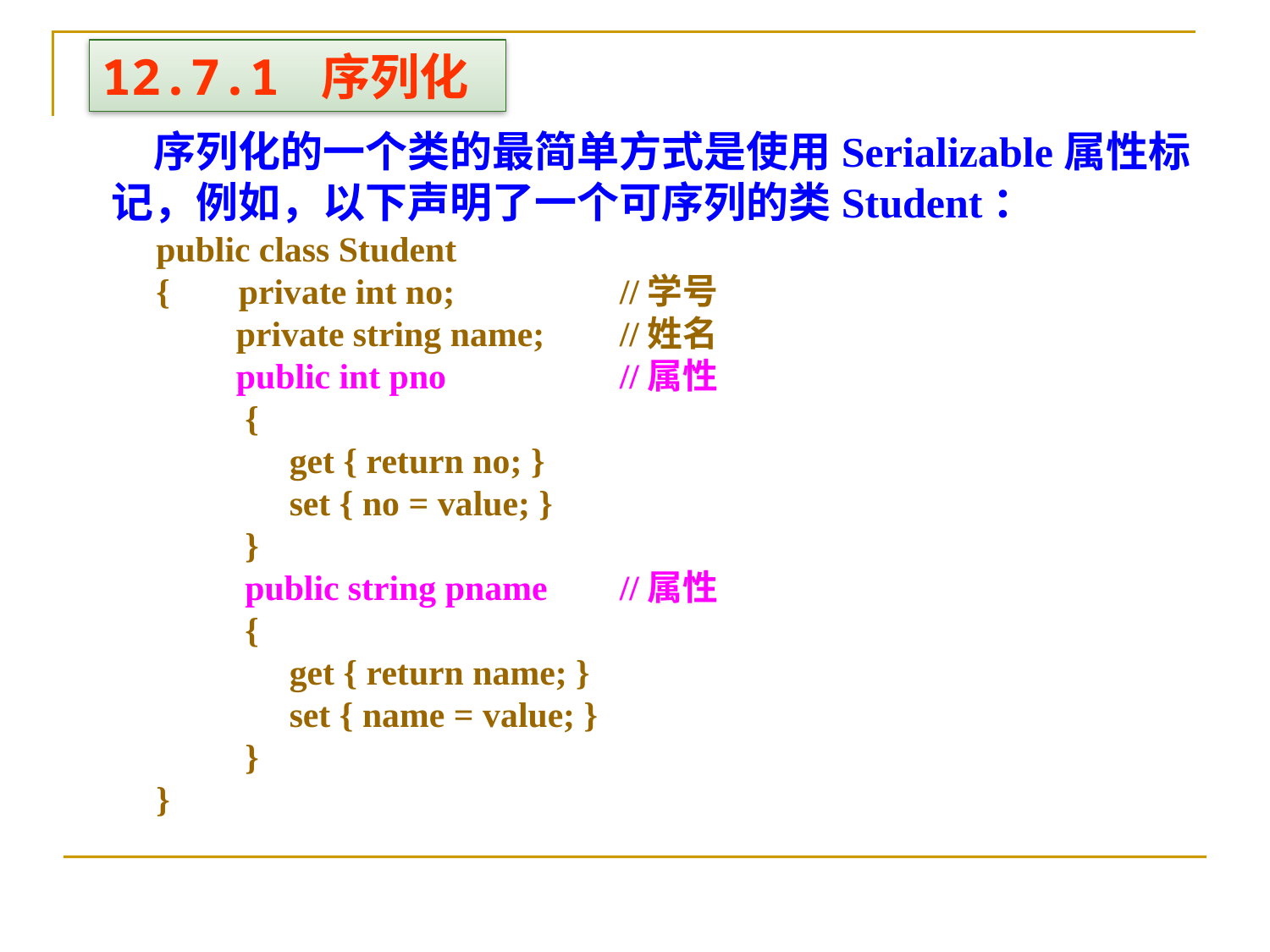

12.7.1 序列化
　序列化的一个类的最简单方式是使用Serializable属性标记，例如，以下声明了一个可序列的类Student：
     public class Student
     {	private int no;		//学号
              private string name;	//姓名
              public int pno		//属性
               {
                    get { return no; }
                    set { no = value; }
               }
               public string pname	//属性
               {
                    get { return name; }
                    set { name = value; }
               }
     }